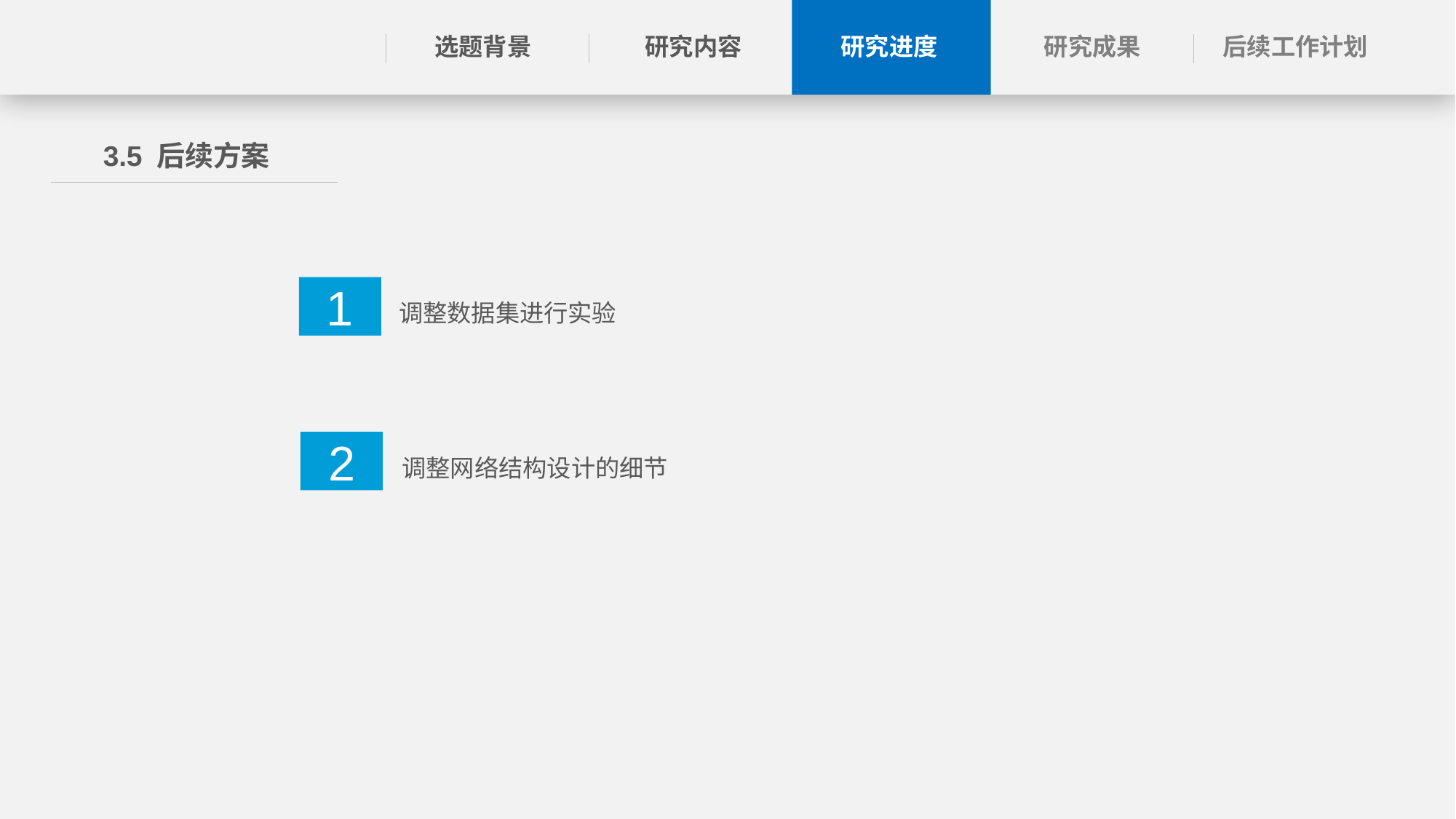

选题背景
研究进度
后续工作计划
研究内容
研究成果
3.5 后续方案
1
调整数据集进行实验
2
调整网络结构设计的细节